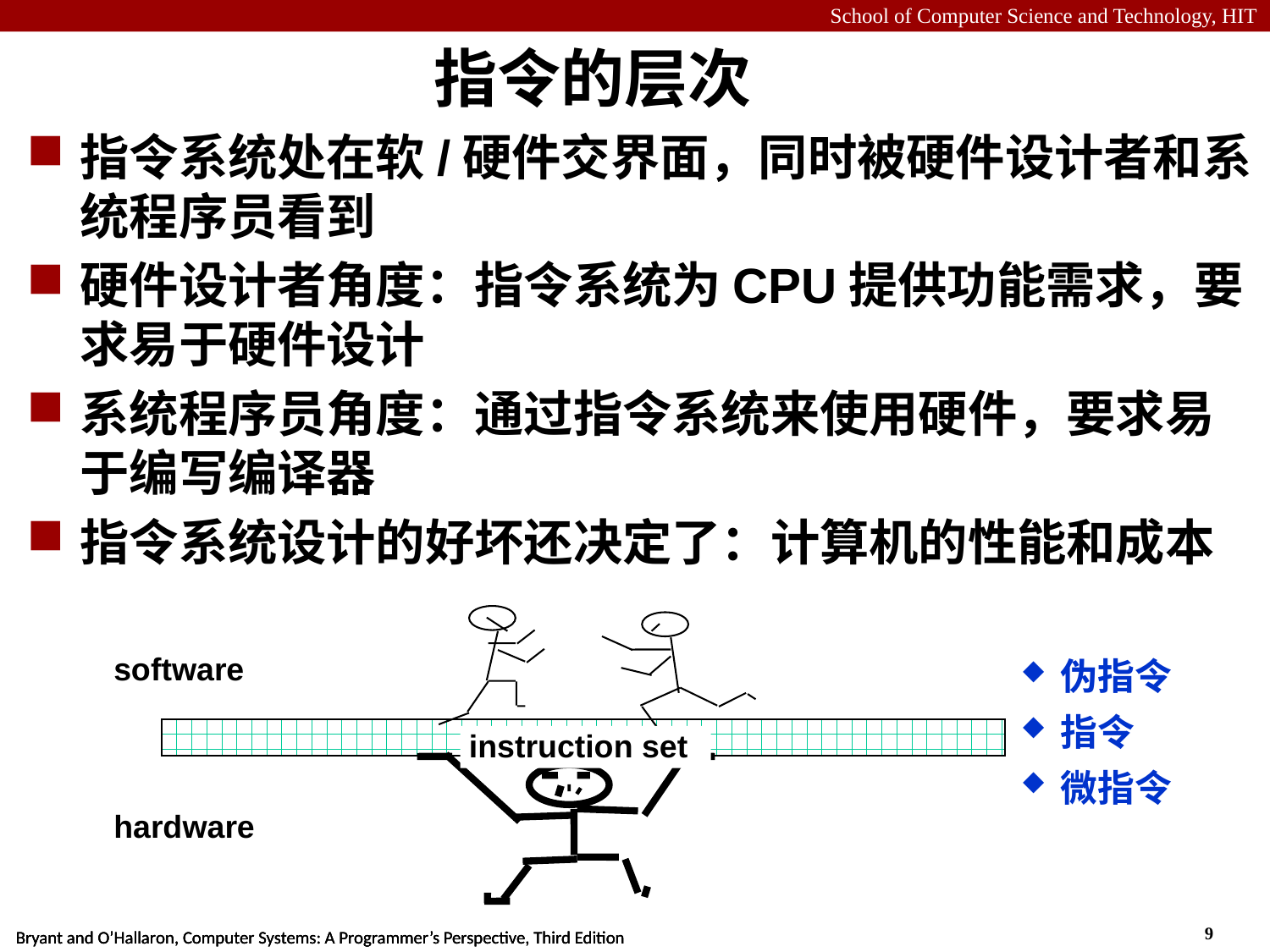

# 指令的层次
指令系统处在软/硬件交界面，同时被硬件设计者和系统程序员看到
硬件设计者角度：指令系统为CPU提供功能需求，要求易于硬件设计
系统程序员角度：通过指令系统来使用硬件，要求易于编写编译器
指令系统设计的好坏还决定了：计算机的性能和成本

software

instruction set

hardware

伪指令
指令
微指令